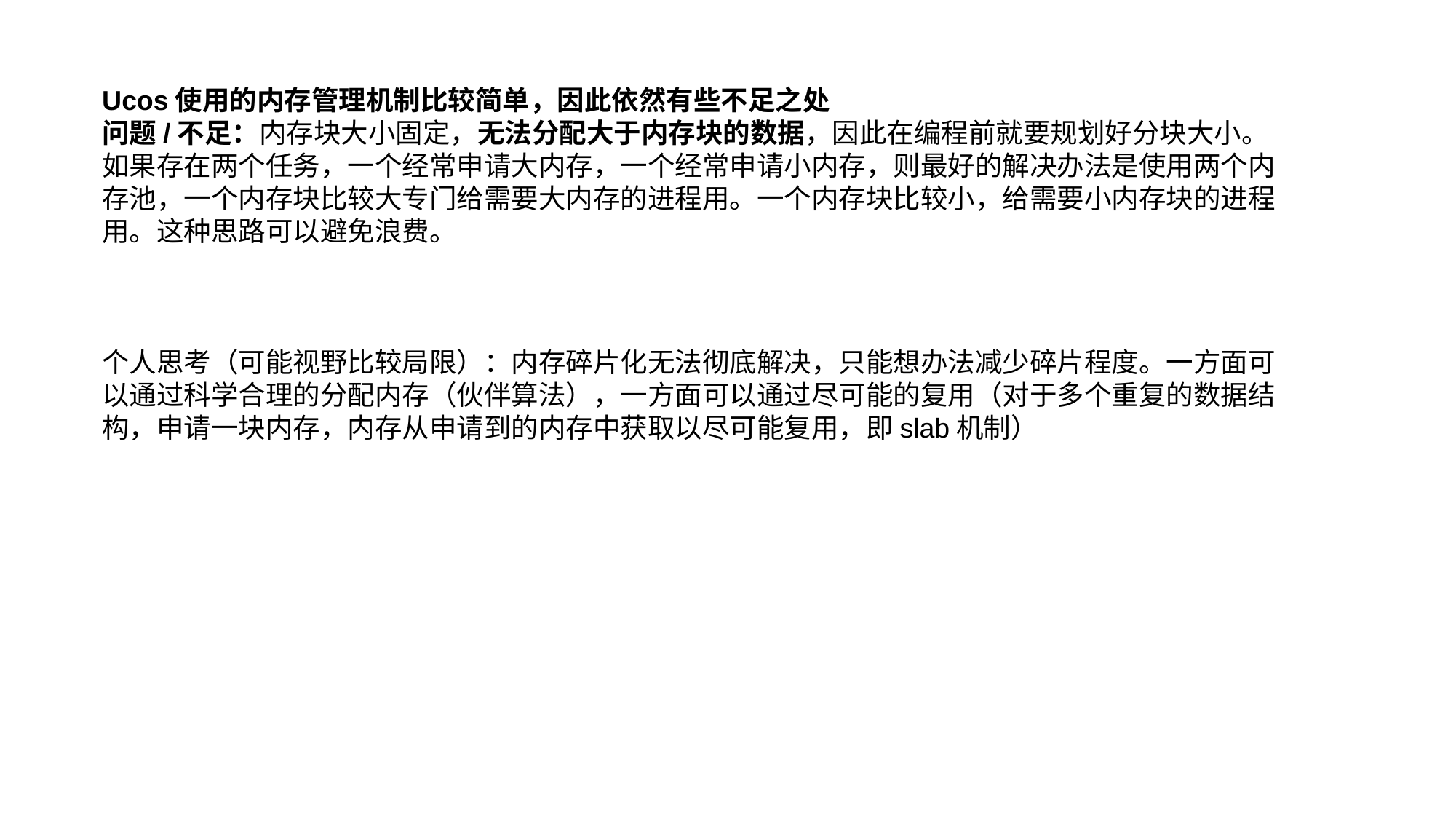

Ucos使用的内存管理机制比较简单，因此依然有些不足之处
问题/不足：内存块大小固定，无法分配大于内存块的数据，因此在编程前就要规划好分块大小。如果存在两个任务，一个经常申请大内存，一个经常申请小内存，则最好的解决办法是使用两个内存池，一个内存块比较大专门给需要大内存的进程用。一个内存块比较小，给需要小内存块的进程用。这种思路可以避免浪费。

个人思考（可能视野比较局限）：内存碎片化无法彻底解决，只能想办法减少碎片程度。一方面可以通过科学合理的分配内存（伙伴算法），一方面可以通过尽可能的复用（对于多个重复的数据结构，申请一块内存，内存从申请到的内存中获取以尽可能复用，即slab机制）